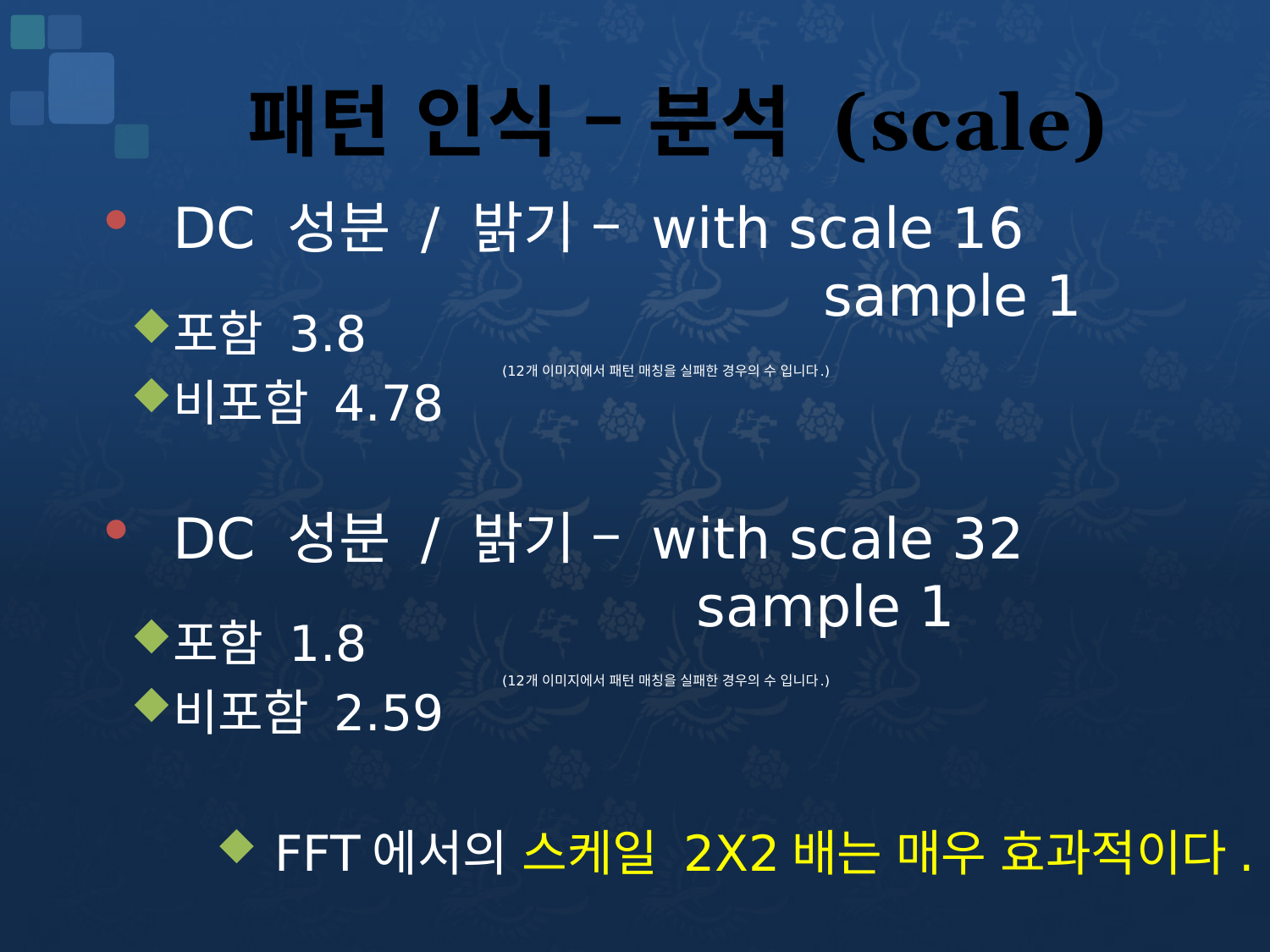

# 패턴 인식 – 분석 (scale)
 DC 성분 / 밝기 – with scale 16  				                sample 1
포함 3.8
비포함 4.78

(12개 이미지에서 패턴 매칭을 실패한 경우의 수 입니다.)
 DC 성분 / 밝기 – with scale 32				                sample 1

포함 1.8
비포함 2.59
(12개 이미지에서 패턴 매칭을 실패한 경우의 수 입니다.)
 FFT에서의 스케일 2X2배는 매우 효과적이다.